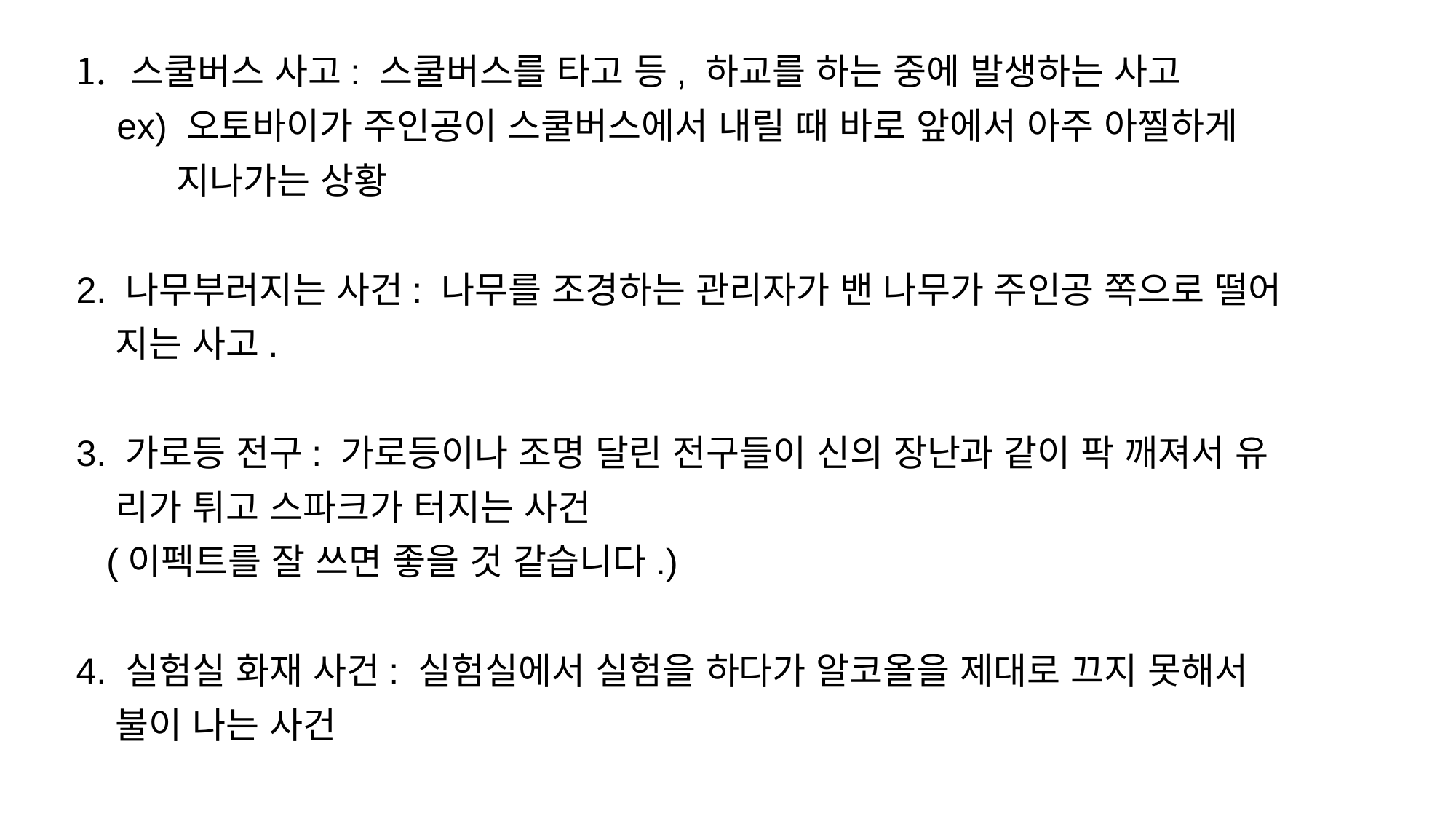

스쿨버스 사고: 스쿨버스를 타고 등, 하교를 하는 중에 발생하는 사고
    ex) 오토바이가 주인공이 스쿨버스에서 내릴 때 바로 앞에서 아주 아찔하게
         지나가는 상황

2. 나무부러지는 사건: 나무를 조경하는 관리자가 밴 나무가 주인공 쪽으로 떨어
   지는 사고.

3. 가로등 전구: 가로등이나 조명 달린 전구들이 신의 장난과 같이 팍 깨져서 유
   리가 튀고 스파크가 터지는 사건
   (이펙트를 잘 쓰면 좋을 것 같습니다.)

4. 실험실 화재 사건: 실험실에서 실험을 하다가 알코올을 제대로 끄지 못해서
   불이 나는 사건